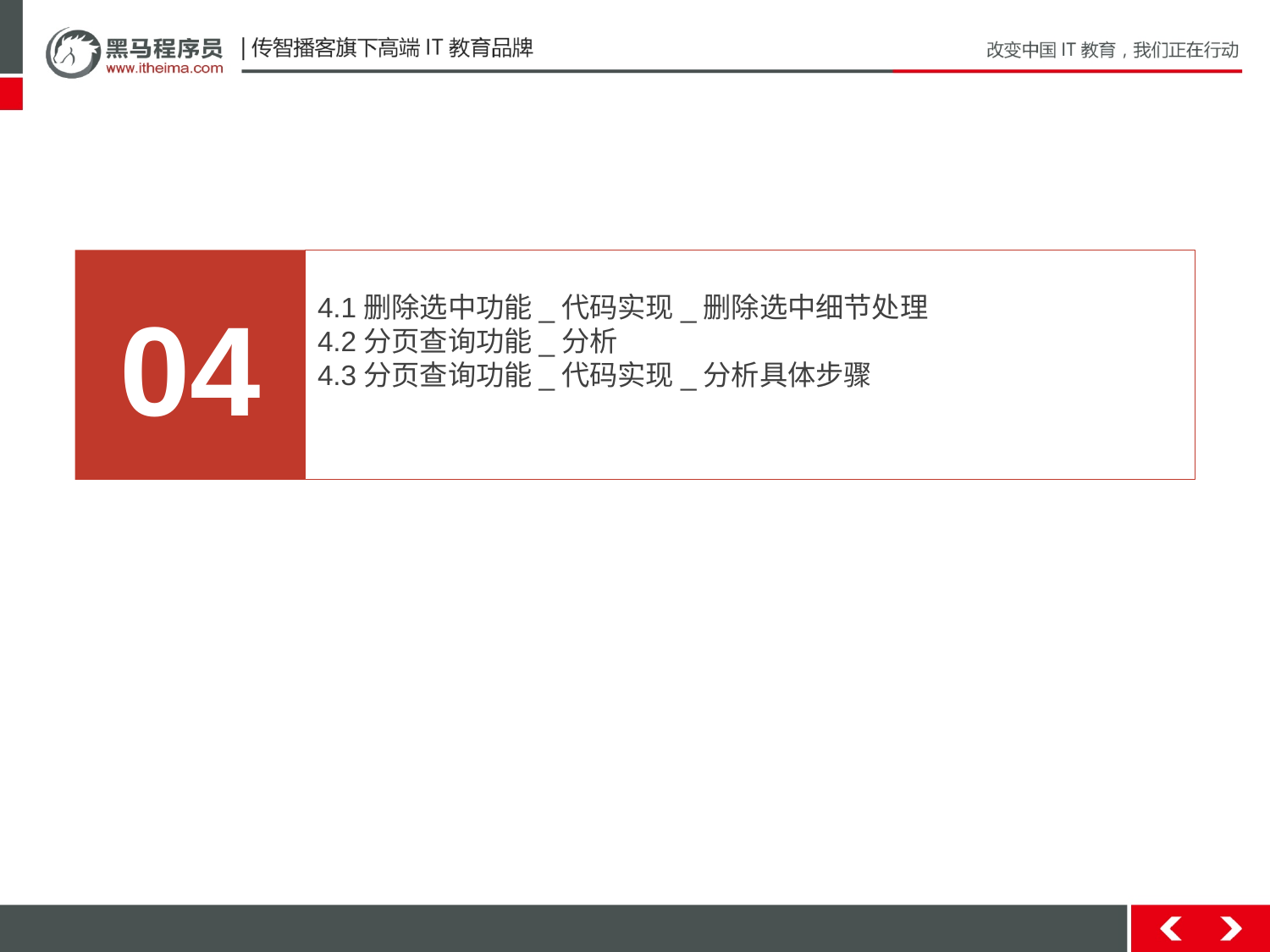

04

4.1删除选中功能_代码实现_删除选中细节处理
4.2分页查询功能_分析
4.3分页查询功能_代码实现_分析具体步骤